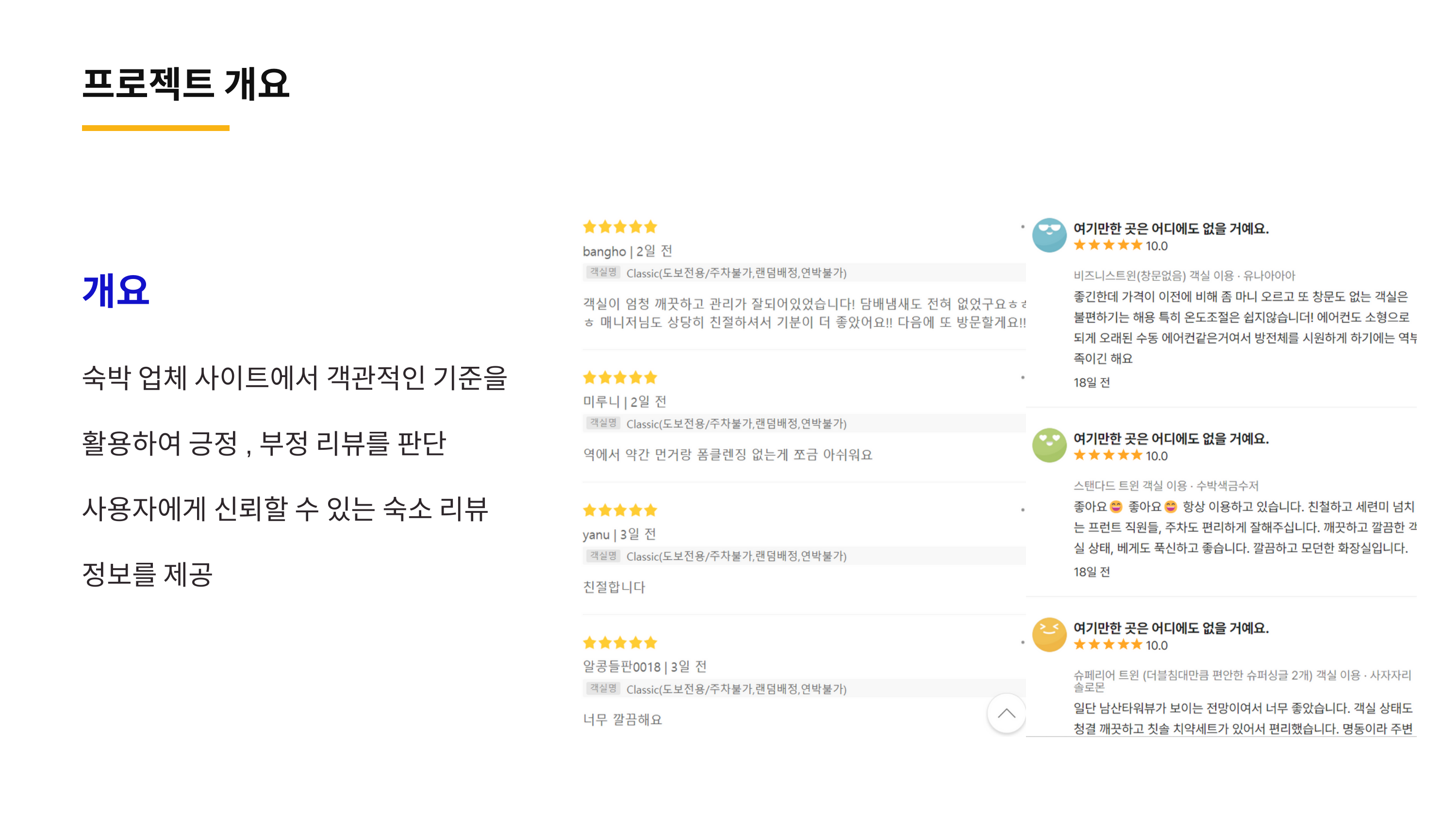

프로젝트 개요

개요
숙박 업체 사이트에서 객관적인 기준을

활용하여 긍정,부정 리뷰를 판단

사용자에게 신뢰할 수 있는 숙소 리뷰

정보를 제공